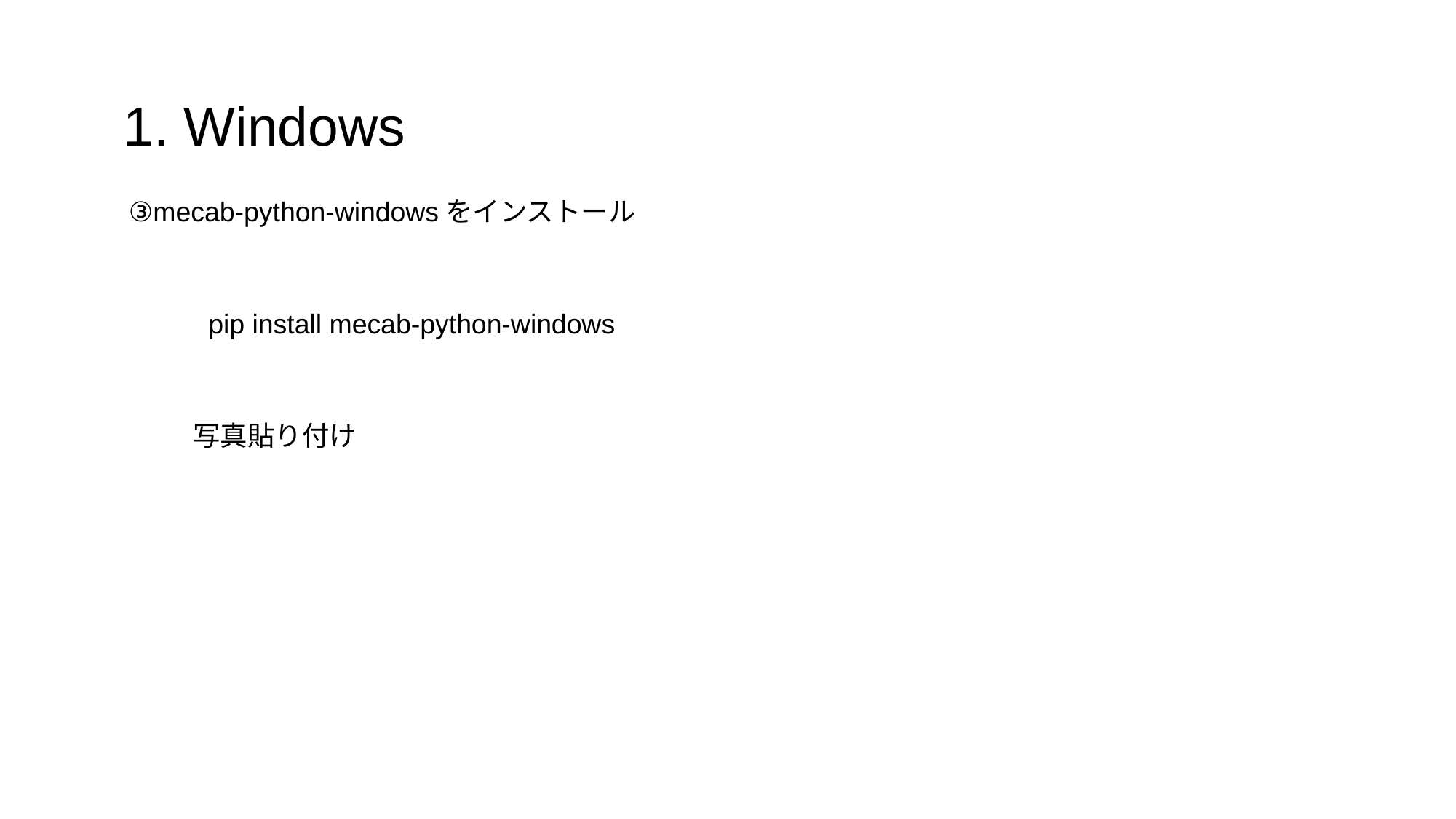

1. Windows
③mecab-python-windowsをインストール
pip install mecab-python-windows
写真貼り付け